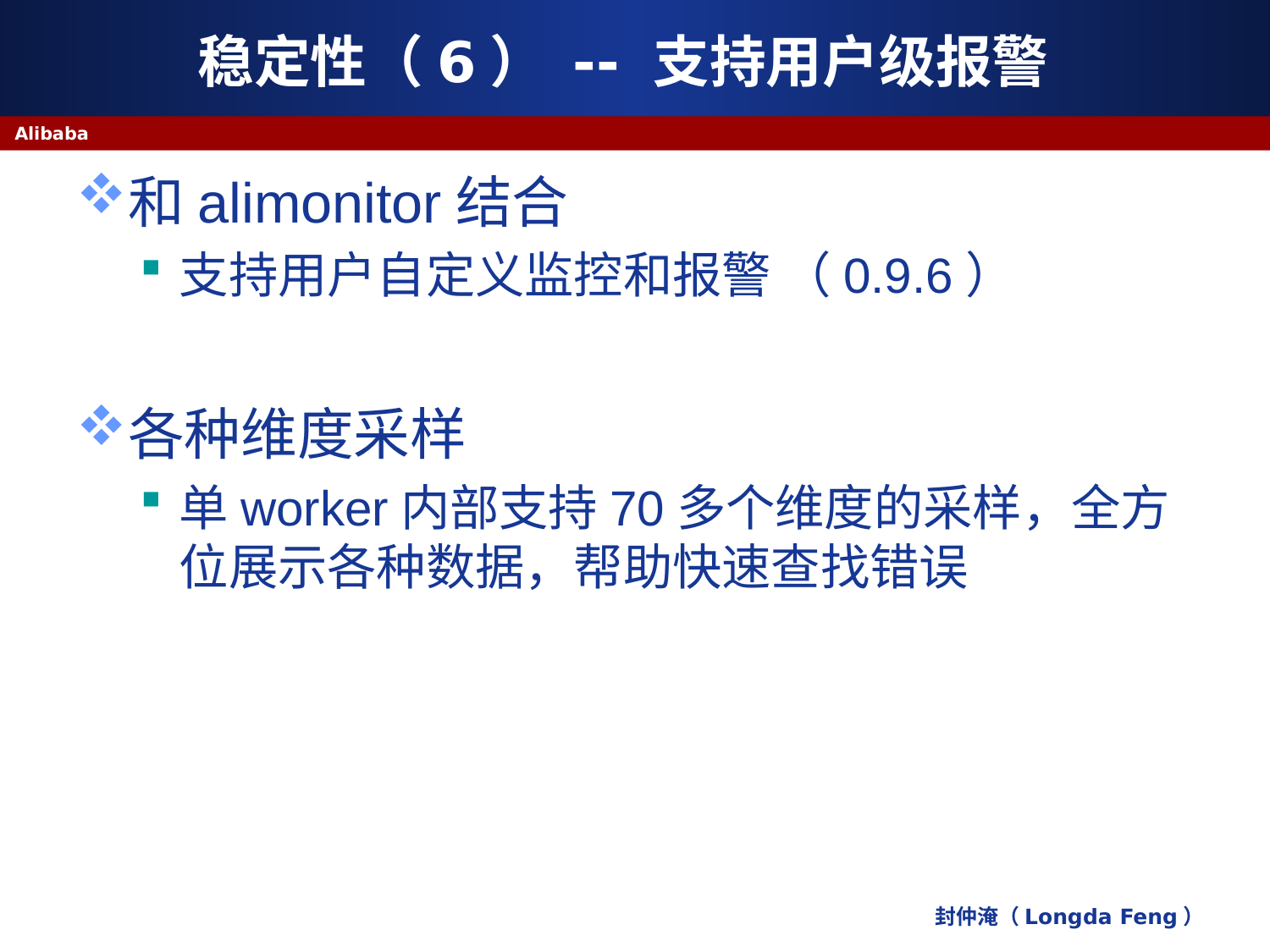

# 稳定性（6） -- 支持用户级报警
Alibaba
和alimonitor结合
支持用户自定义监控和报警 （0.9.6）

各种维度采样
单worker内部支持70多个维度的采样，全方位展示各种数据，帮助快速查找错误
封仲淹（Longda Feng）